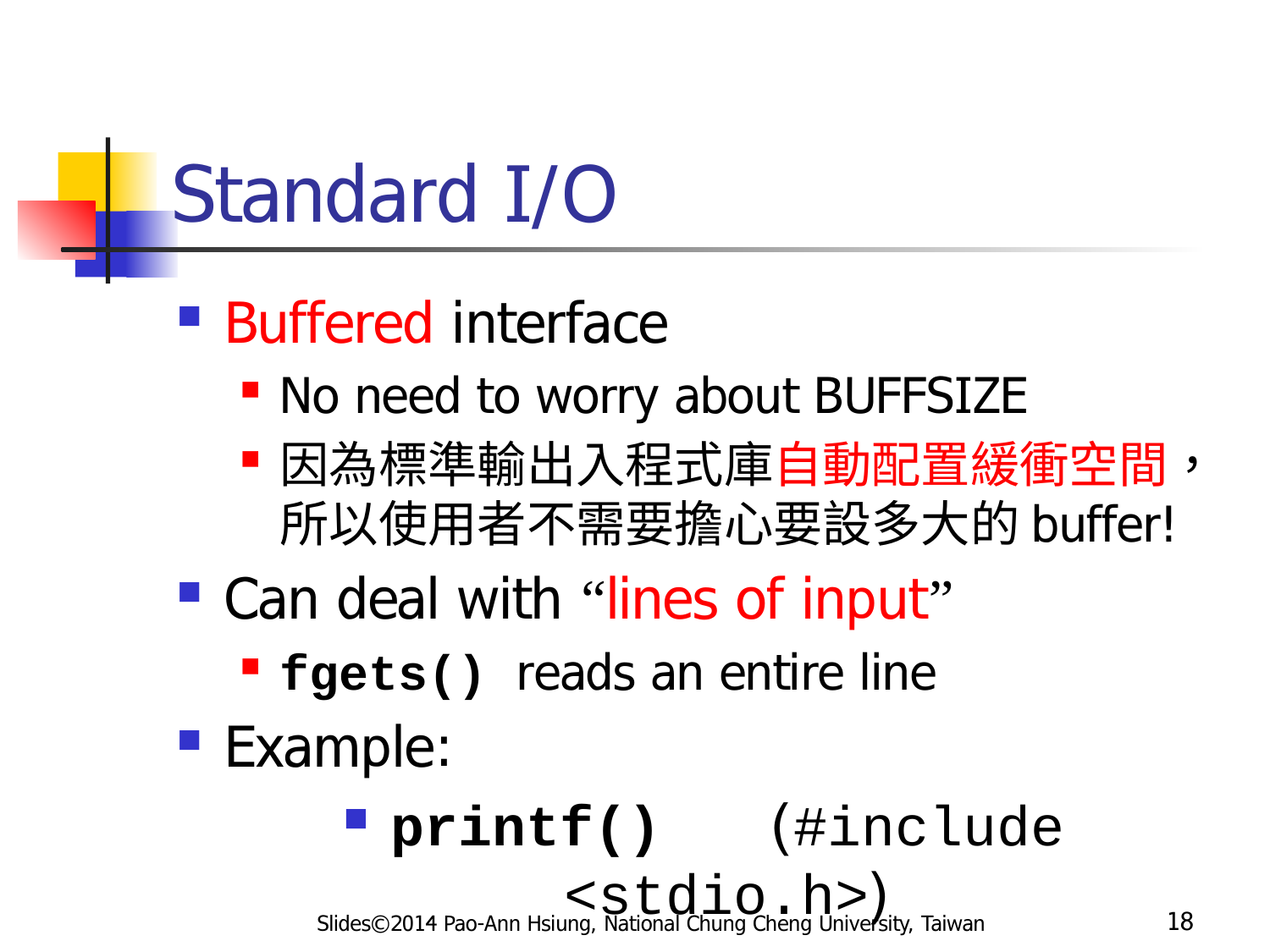

# Standard I/O
Buffered interface
No need to worry about BUFFSIZE
因為標準輸出入程式庫自動配置緩衝空間，所以使用者不需要擔心要設多大的buffer!
Can deal with “lines of input”
fgets() reads an entire line
Example:
printf() 	(#include <stdio.h>)
Slides©2014 Pao-Ann Hsiung, National Chung Cheng University, Taiwan
18